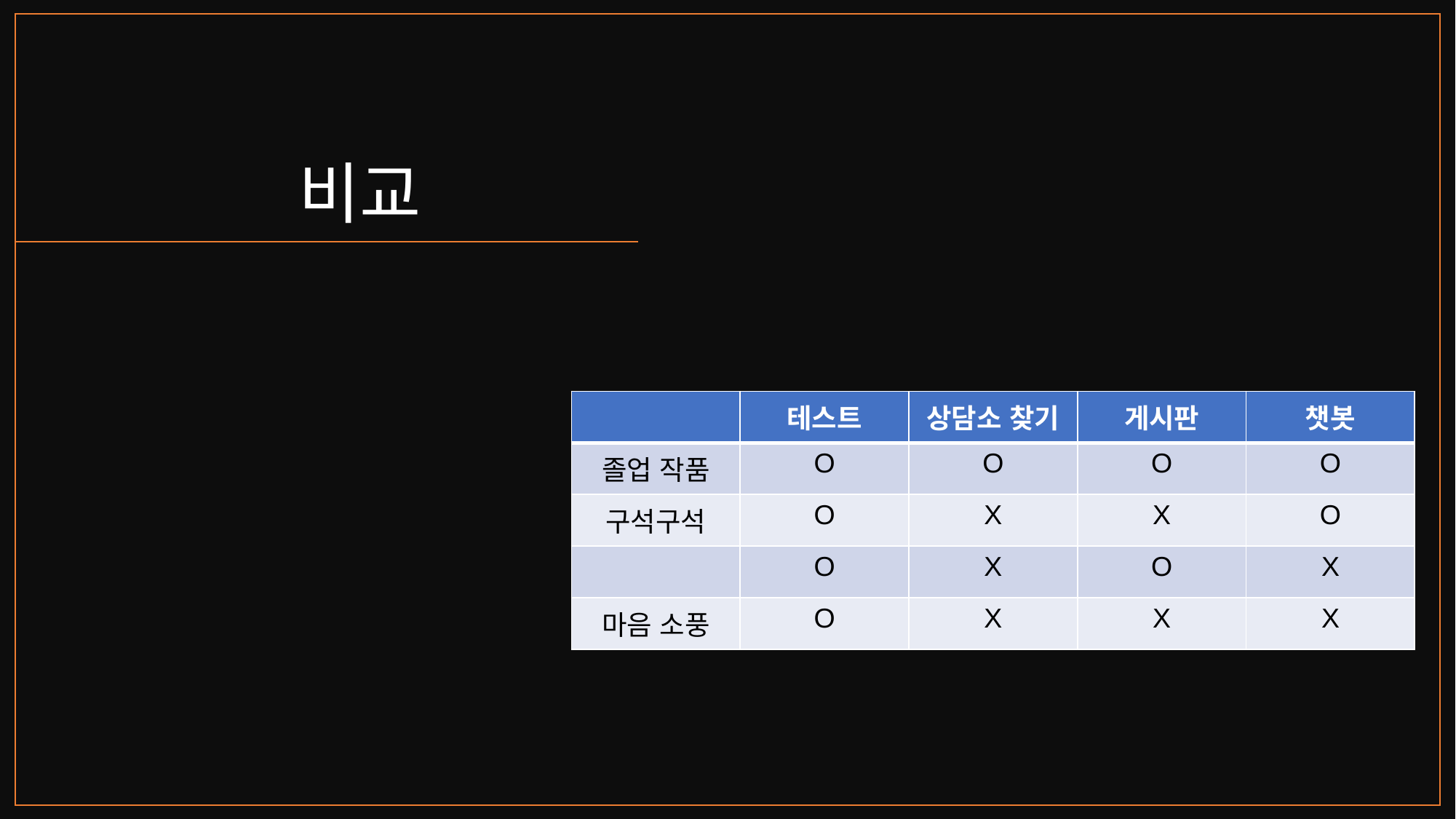

# 비교
|  | 테스트 | 상담소 찾기 | 게시판 | 챗봇 |
| --- | --- | --- | --- | --- |
| 졸업 작품 | O | O | O | O |
| 구석구석 | O | X | X | O |
|  | O | X | O | X |
| 마음 소풍 | O | X | X | X |